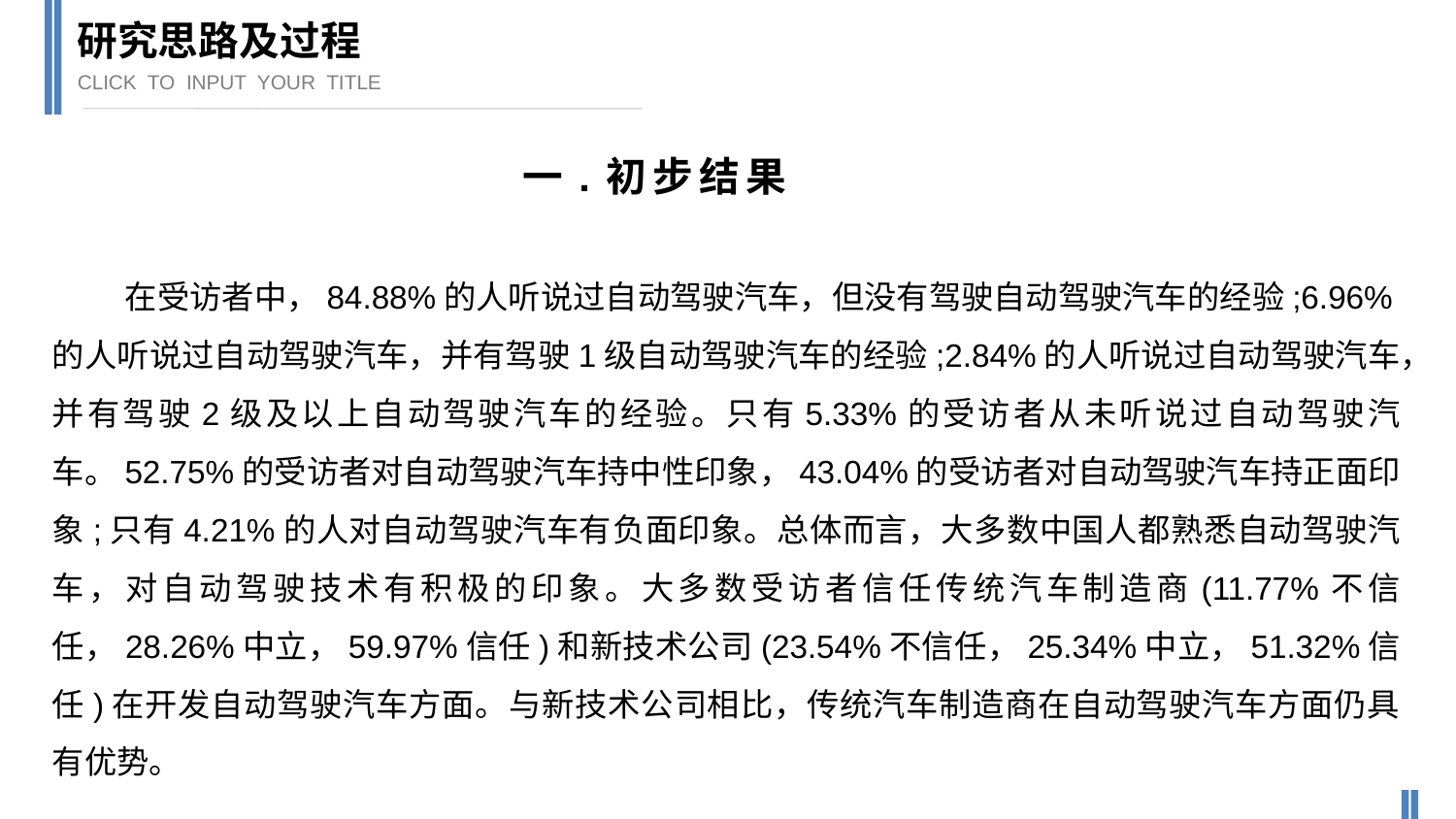

研究思路及过程
CLICK  TO  INPUT  YOUR  TITLE
一.初步结果
在受访者中，84.88%的人听说过自动驾驶汽车，但没有驾驶自动驾驶汽车的经验;6.96%的人听说过自动驾驶汽车，并有驾驶1级自动驾驶汽车的经验;2.84%的人听说过自动驾驶汽车，并有驾驶2级及以上自动驾驶汽车的经验。只有5.33%的受访者从未听说过自动驾驶汽车。52.75%的受访者对自动驾驶汽车持中性印象，43.04%的受访者对自动驾驶汽车持正面印象;只有4.21%的人对自动驾驶汽车有负面印象。总体而言，大多数中国人都熟悉自动驾驶汽车，对自动驾驶技术有积极的印象。大多数受访者信任传统汽车制造商(11.77%不信任，28.26%中立，59.97%信任)和新技术公司(23.54%不信任，25.34%中立，51.32%信任)在开发自动驾驶汽车方面。与新技术公司相比，传统汽车制造商在自动驾驶汽车方面仍具有优势。